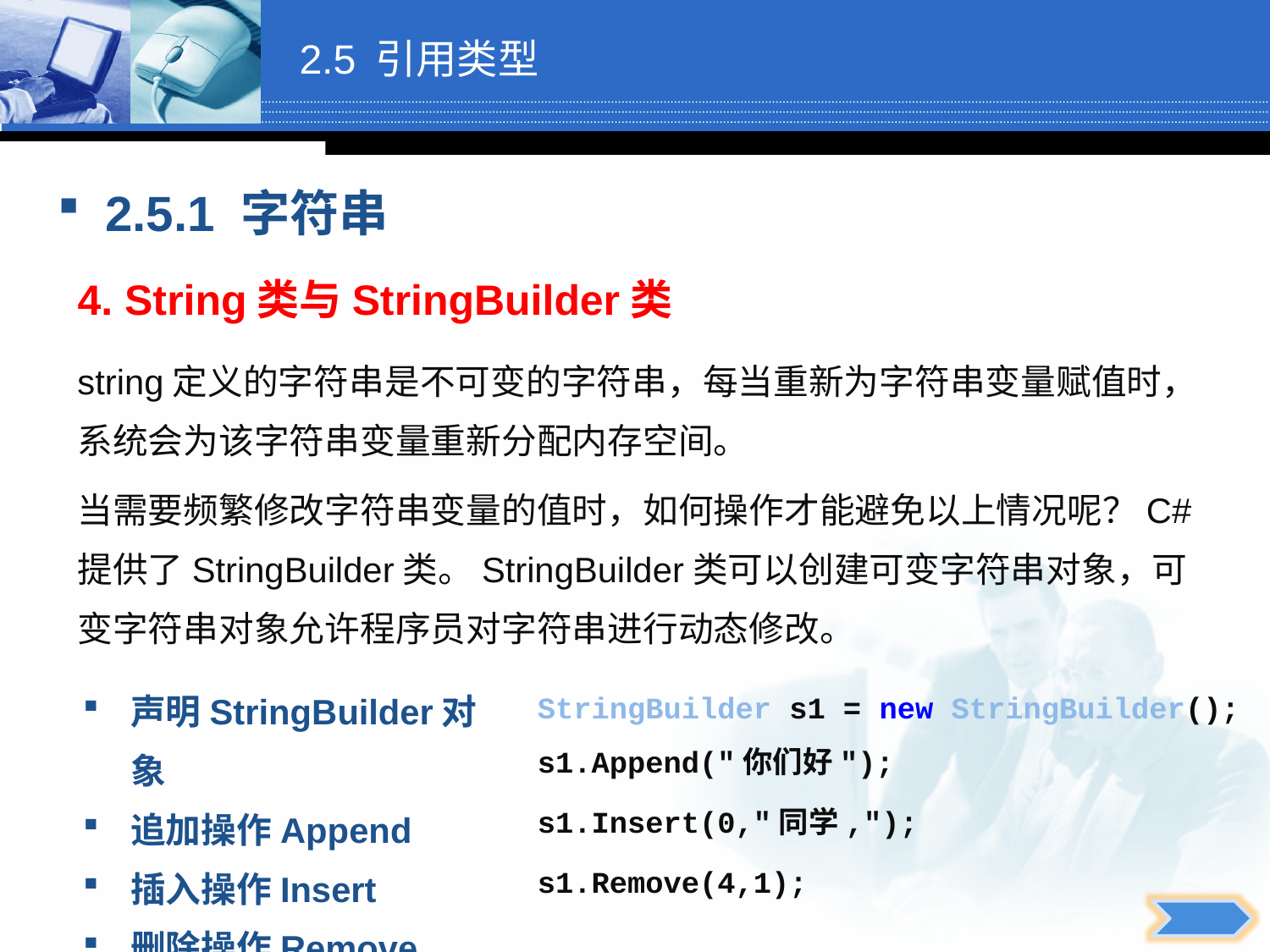

# 2.5 引用类型
2.5.1 字符串
4. String类与StringBuilder类
string定义的字符串是不可变的字符串，每当重新为字符串变量赋值时，系统会为该字符串变量重新分配内存空间。
当需要频繁修改字符串变量的值时，如何操作才能避免以上情况呢？C#提供了StringBuilder类。StringBuilder类可以创建可变字符串对象，可变字符串对象允许程序员对字符串进行动态修改。
声明StringBuilder对象
追加操作Append
插入操作Insert
删除操作Remove
StringBuilder s1 = new StringBuilder();
s1.Append("你们好");
s1.Insert(0,"同学,");
s1.Remove(4,1);